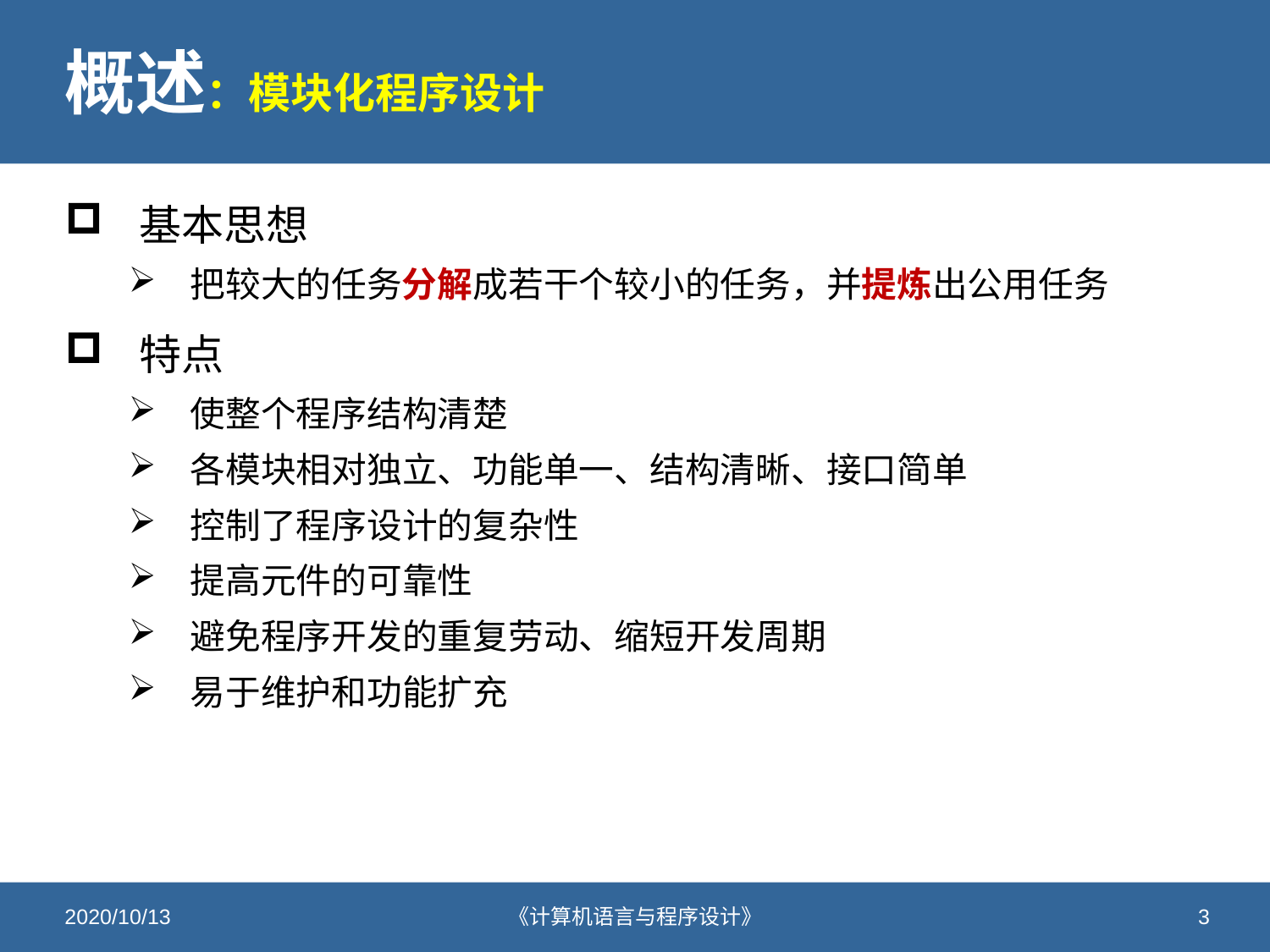

# 概述：模块化程序设计
基本思想
把较大的任务分解成若干个较小的任务，并提炼出公用任务
特点
使整个程序结构清楚
各模块相对独立、功能单一、结构清晰、接口简单
控制了程序设计的复杂性
提高元件的可靠性
避免程序开发的重复劳动、缩短开发周期
易于维护和功能扩充
2020/10/13
《计算机语言与程序设计》
3